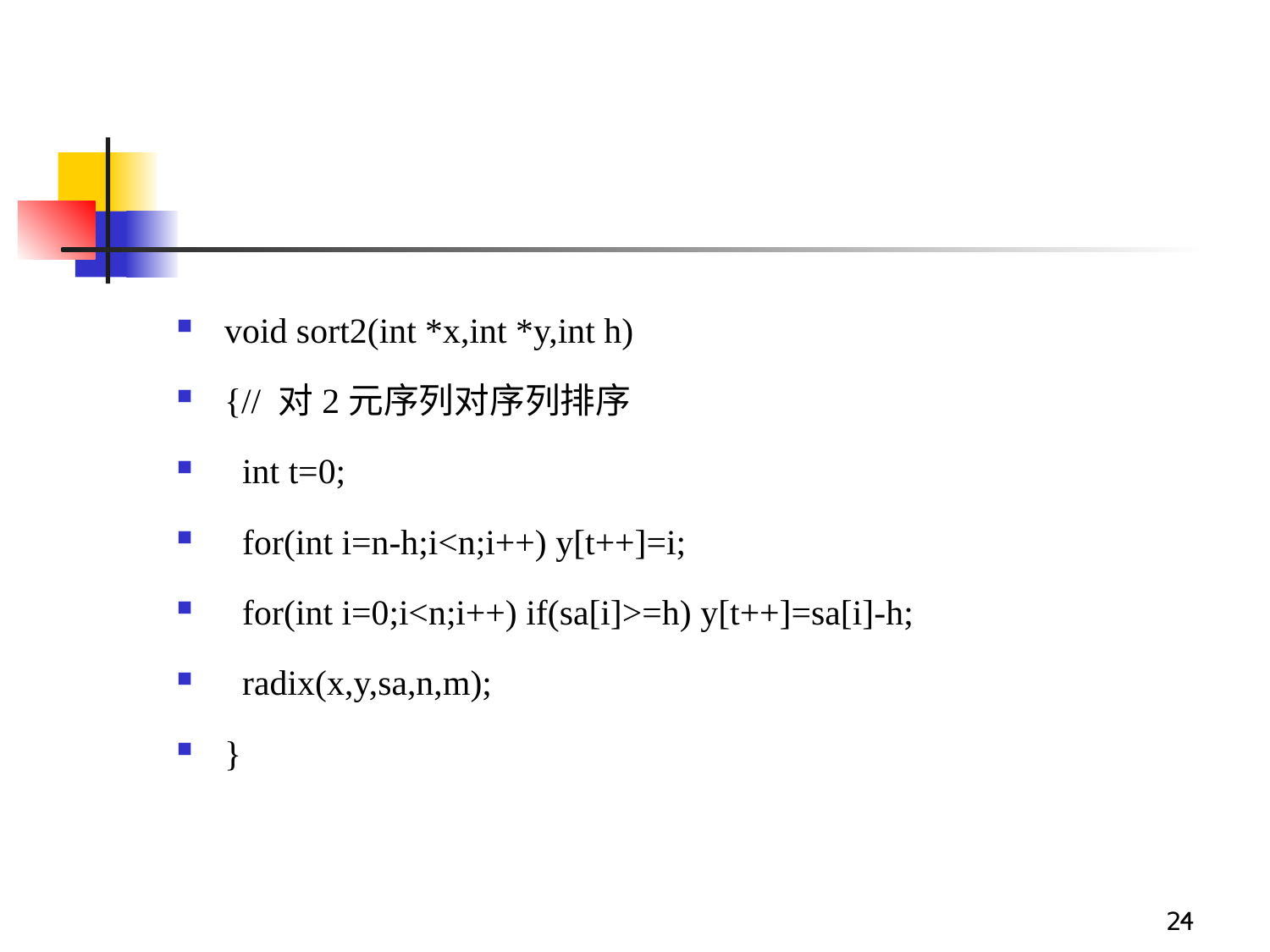

#
void sort2(int *x,int *y,int h)
{// 对2元序列对序列排序
  int t=0;
  for(int i=n-h;i<n;i++) y[t++]=i;
  for(int i=0;i<n;i++) if(sa[i]>=h) y[t++]=sa[i]-h;
  radix(x,y,sa,n,m);
}

24